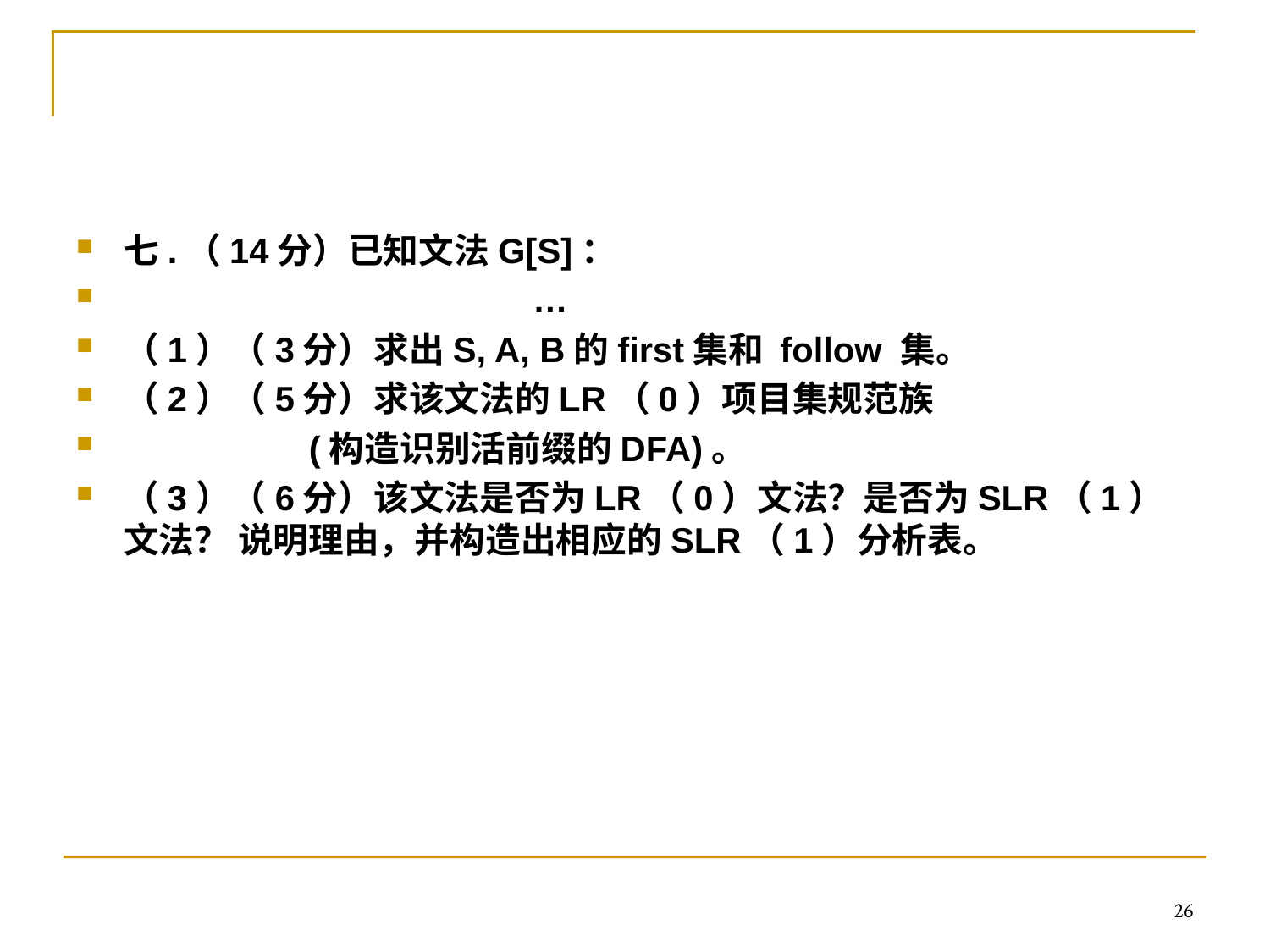

#
七.（14分）已知文法G[S]：
                                          …
（1）（3分）求出S, A, B的first集和 follow 集。
（2）（5分）求该文法的LR（0）项目集规范族
                   (构造识别活前缀的DFA)。
（3）（6分）该文法是否为LR（0）文法？是否为SLR（1）文法？ 说明理由，并构造出相应的SLR（1）分析表。

26